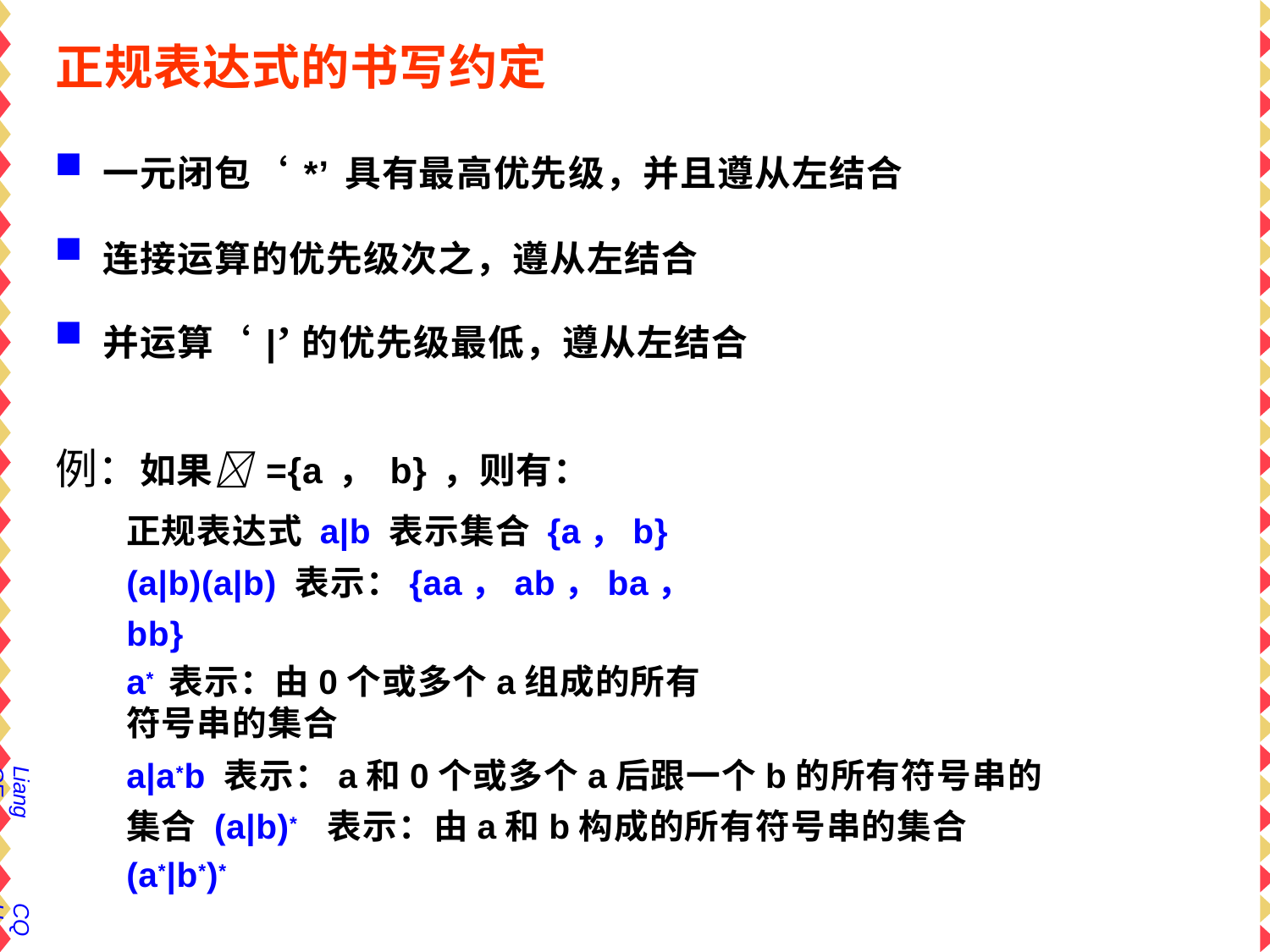

# 正规表达式的书写约定
一元闭包‘*’具有最高优先级，并且遵从左结合
连接运算的优先级次之，遵从左结合
并运算‘|’的优先级最低，遵从左结合

例：如果Σ={a，b}，则有：
正规表达式 a|b 表示集合 {a，b}  (a|b)(a|b) 表示：{aa，ab，ba，bb}
a* 表示：由0个或多个a组成的所有符号串的集合
a|a*b 表示：a和0个或多个a后跟一个b的所有符号串的集合 (a|b)*	表示：由a和b构成的所有符号串的集合
(a*|b*)*

如果两个正规表达式r和s表示同样的语言，即L(r)=L(s), 则称r和s等价，写作r=s。
如：(a|b)=(b|a)
76
Liang GE
CQU